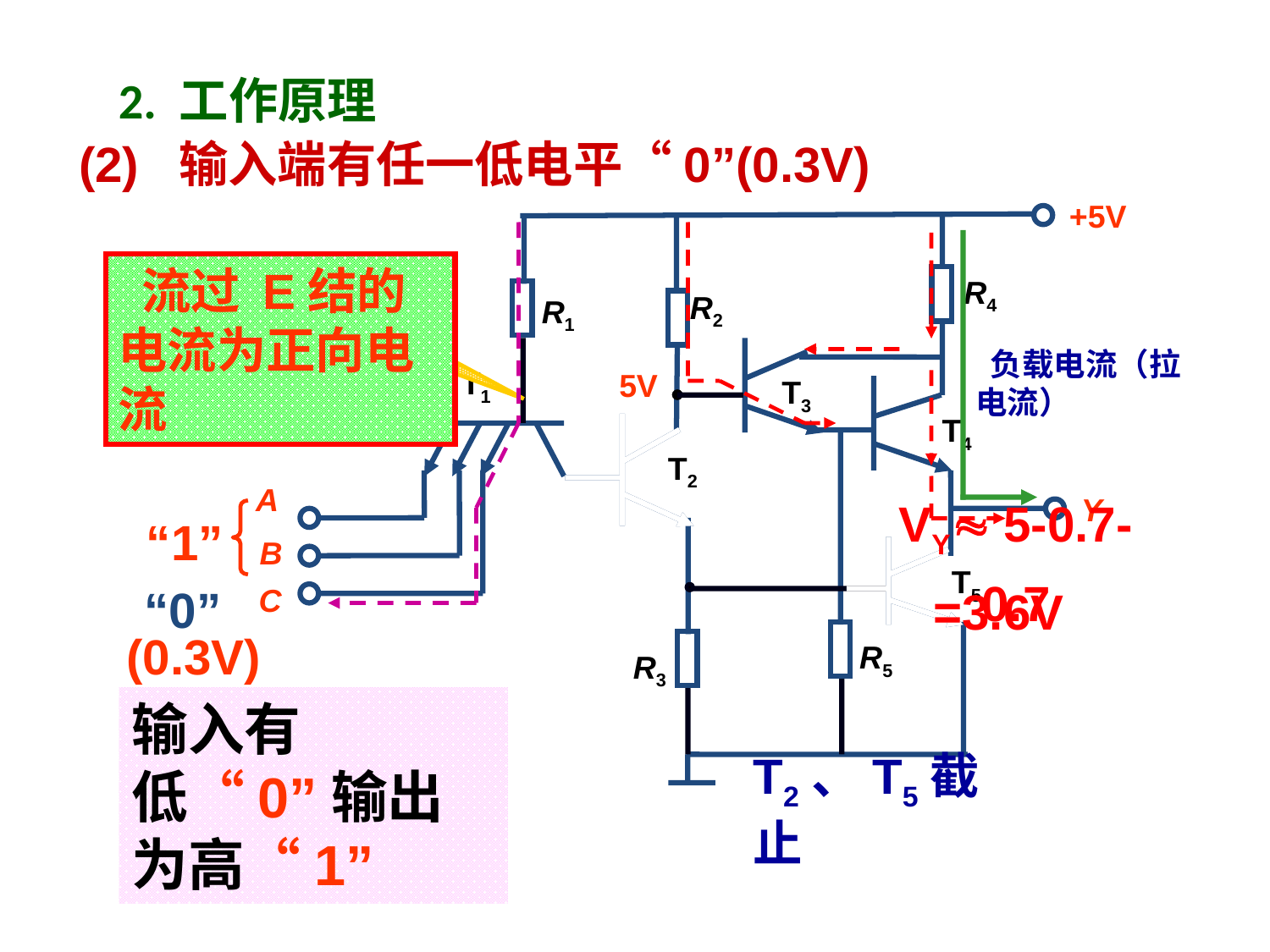

2. 工作原理
(2)  输入端有任一低电平“0”(0.3V)
+5V

R4

R2
R1

    T1

  T3

  T4

T2

A
Y

B

  T5
C

R5

R3

 流过 E结的电流为正向电流
1V
 负载电流（拉电流）
5V

“1”
“0”
(0.3V)
VY≈ 5-0.7-0.7
   =3.6V
输入有低“0”输出为高“1”
T2、T5截止